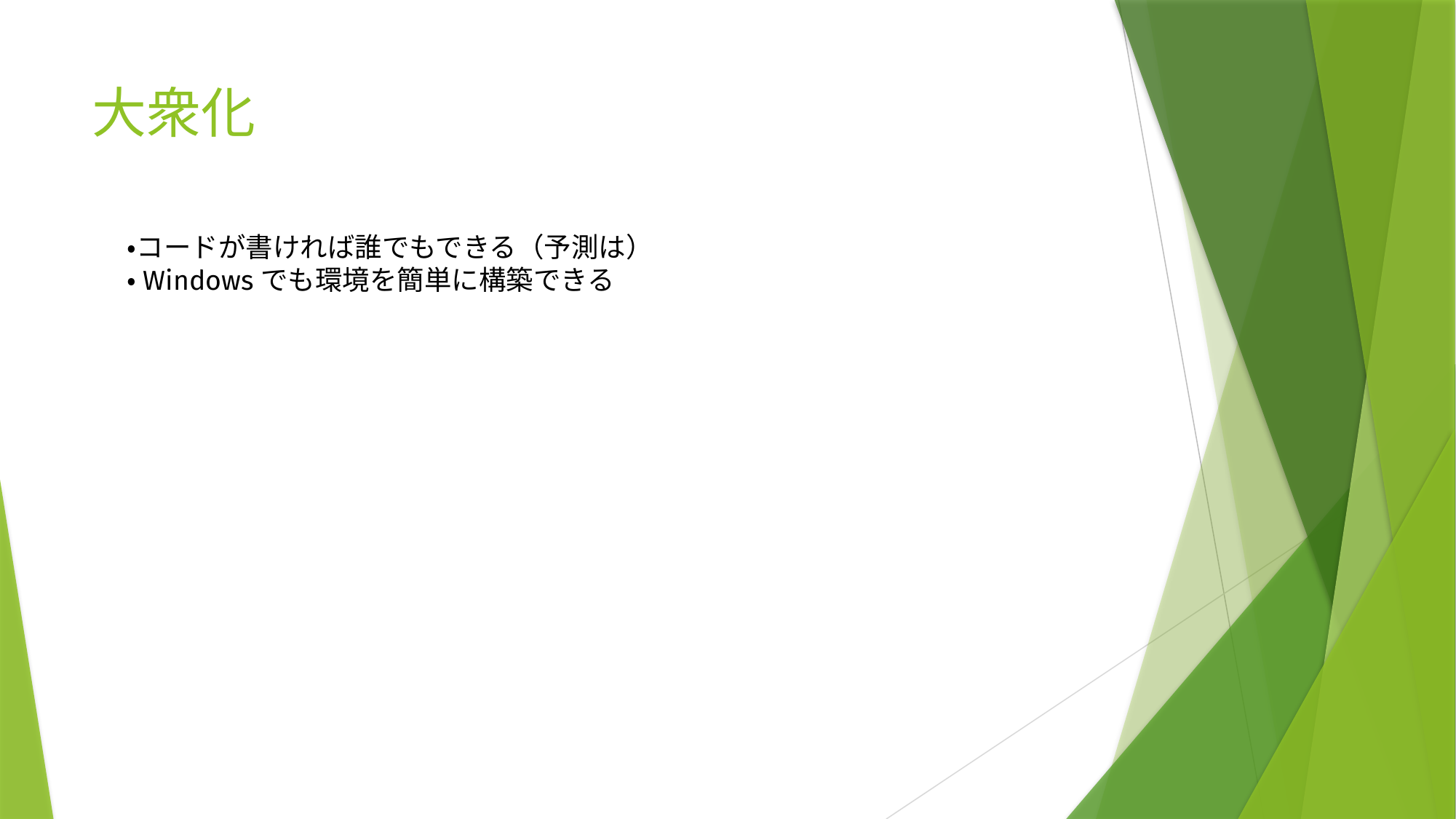

# 大衆化
・コードが書ければ誰でもできる（予測は）
・Windowsでも環境を簡単に構築できる